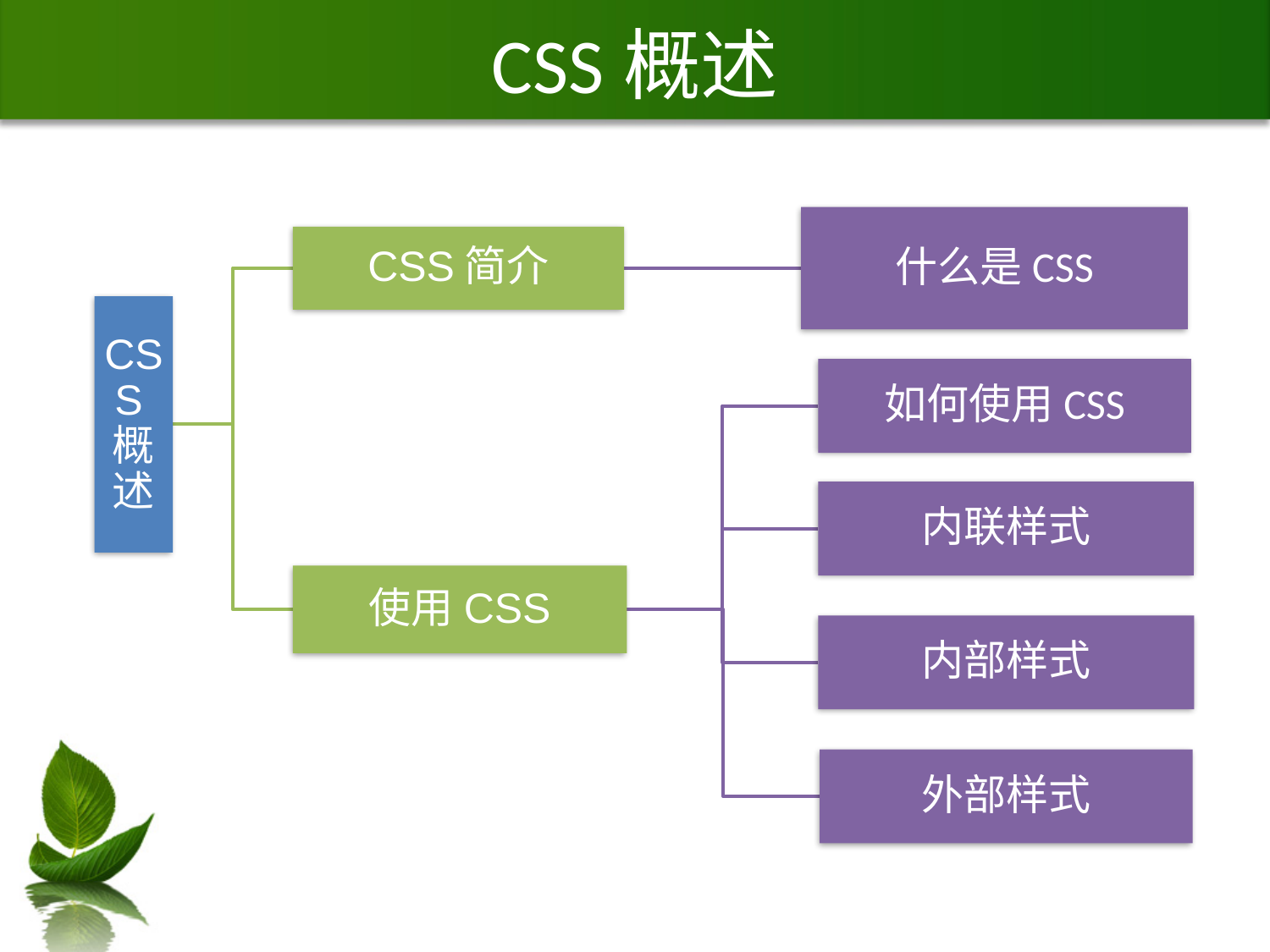

# CSS概述

CSS概述
CSS简介
什么是CSS
使用CSS
如何使用CSS
内联样式
内部样式
外部样式